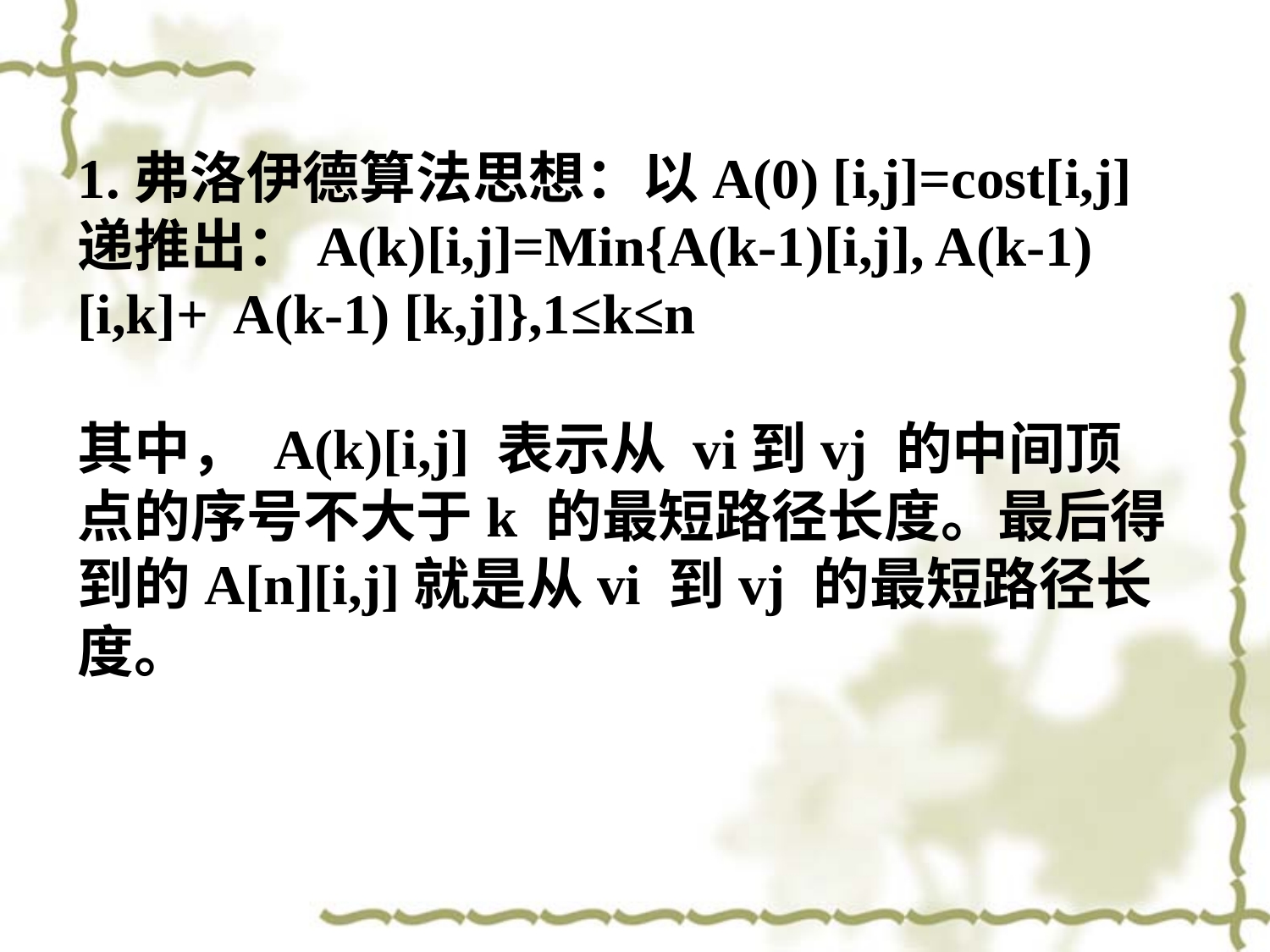

1.弗洛伊德算法思想：以A(0) [i,j]=cost[i,j]  递推出：A(k)[i,j]=Min{A(k-1)[i,j], A(k-1)[i,k]+  A(k-1) [k,j]},1≤k≤n

其中， A(k)[i,j] 表示从 vi到vj 的中间顶点的序号不大于k 的最短路径长度。最后得到的A[n][i,j]就是从vi 到vj 的最短路径长度。